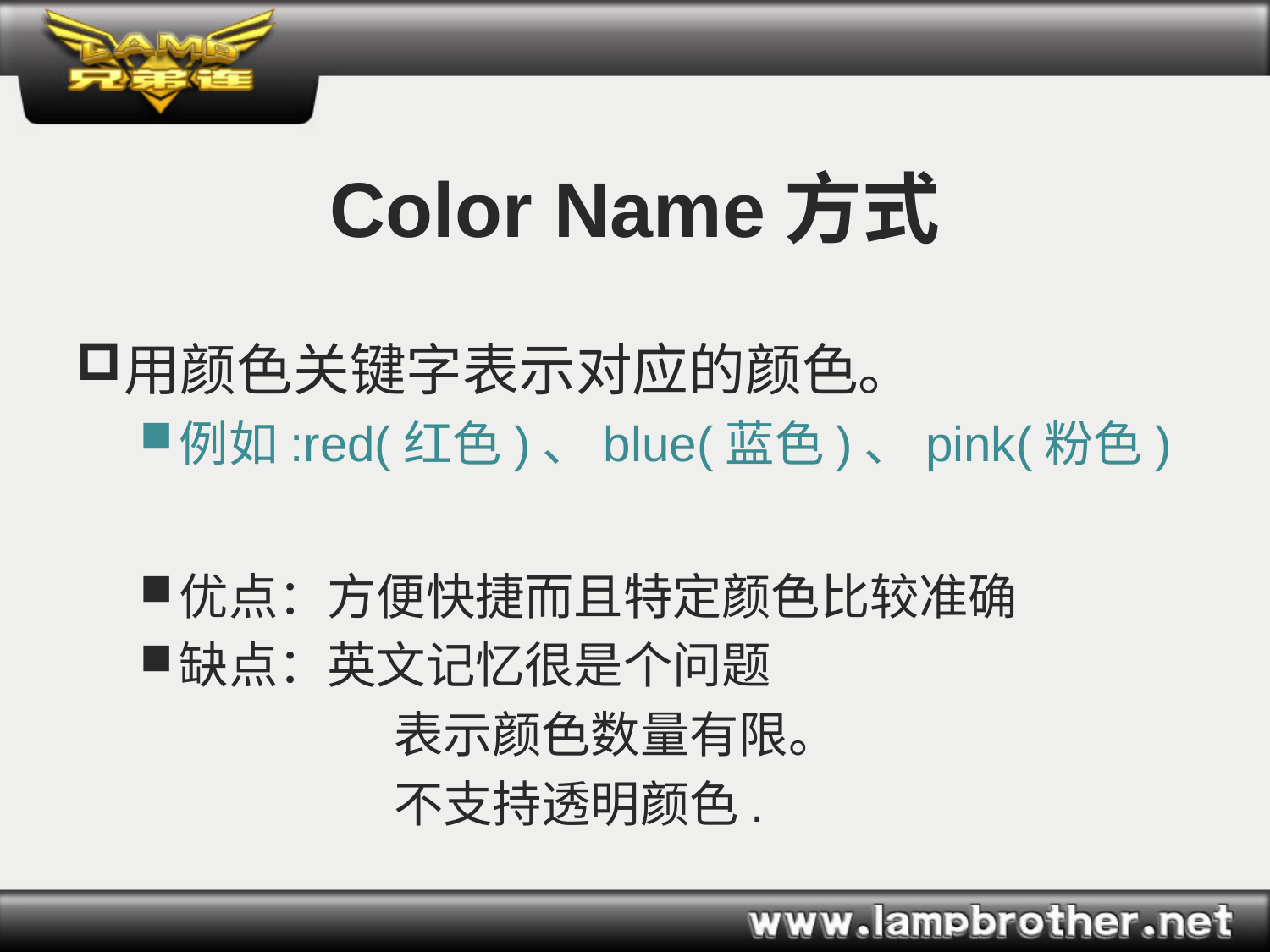

# Color Name方式
用颜色关键字表示对应的颜色。
例如:red(红色)、blue(蓝色)、pink(粉色)

优点：方便快捷而且特定颜色比较准确
缺点：英文记忆很是个问题
		表示颜色数量有限。
		不支持透明颜色.